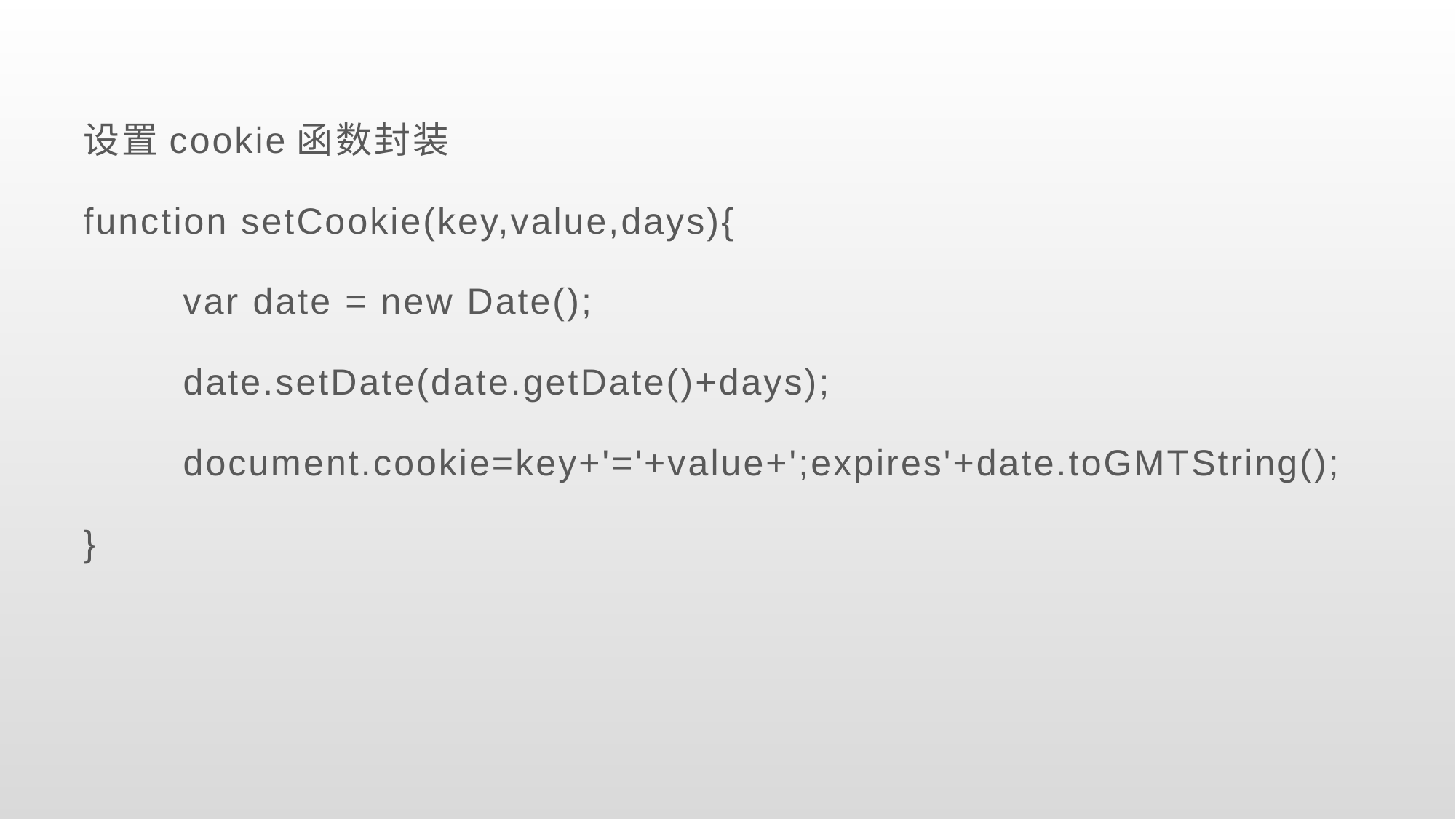

设置cookie函数封装
function setCookie(key,value,days){
        var date = new Date();
        date.setDate(date.getDate()+days);
        document.cookie=key+'='+value+';expires'+date.toGMTString();
}